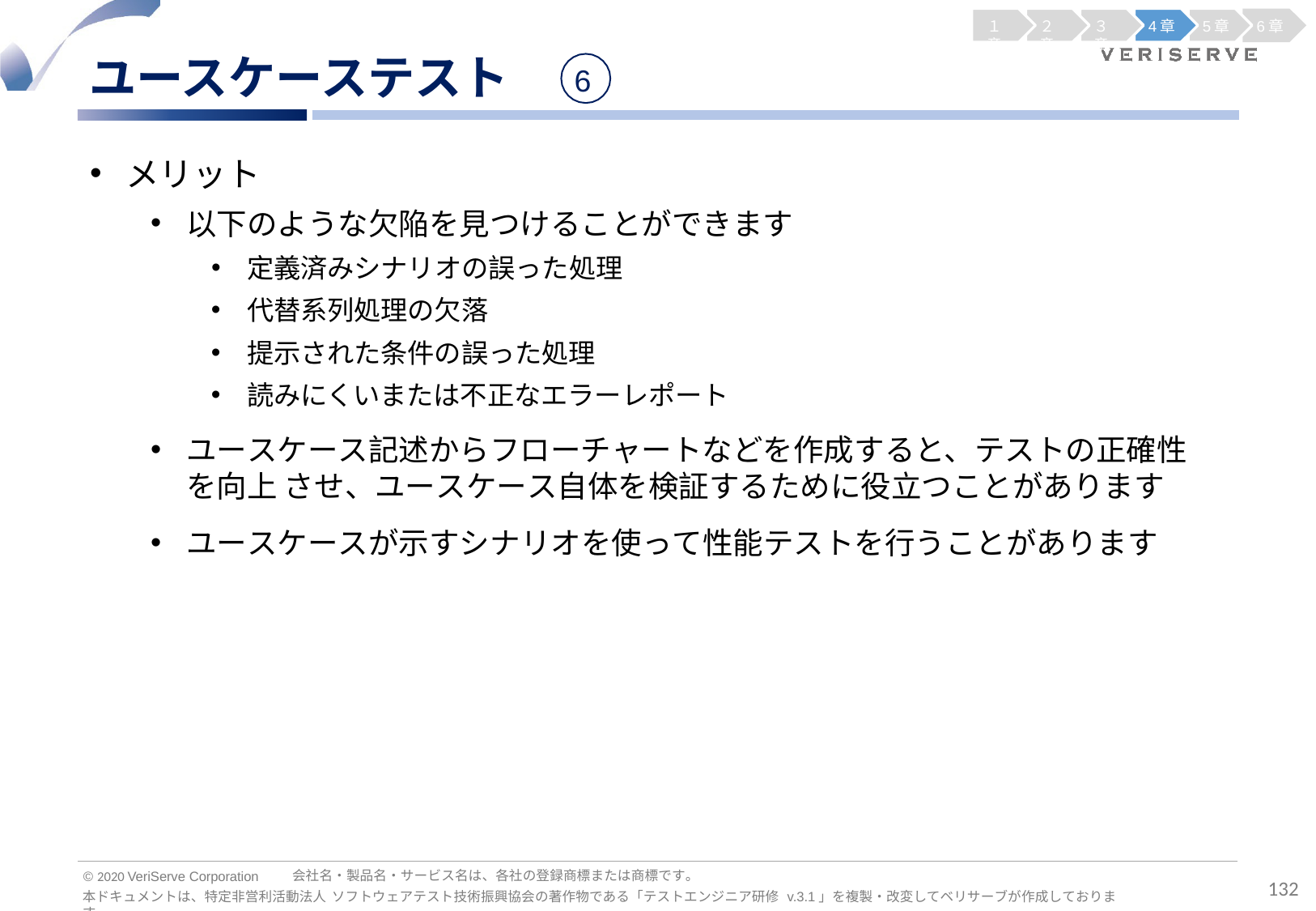

１章
２章
３章
4章
5章
6章
ユースケーステスト

メリット

6
以下のような欠陥を見つけることができます
定義済みシナリオの誤った処理
代替系列処理の欠落
提示された条件の誤った処理
読みにくいまたは不正なエラーレポート
ユースケース記述からフローチャートなどを作成すると、テストの正確性を向上 させ、ユースケース自体を検証するために役立つことがあります
ユースケースが示すシナリオを使って性能テストを行うことがあります
会社名・製品名・サービス名は、各社の登録商標または商標です。
© 2020 VeriServe Corporation
132
本ドキュメントは、特定非営利活動法人 ソフトウェアテスト技術振興協会の著作物である「テストエンジニア研修 v.3.1」を複製・改変してベリサーブが作成しております。